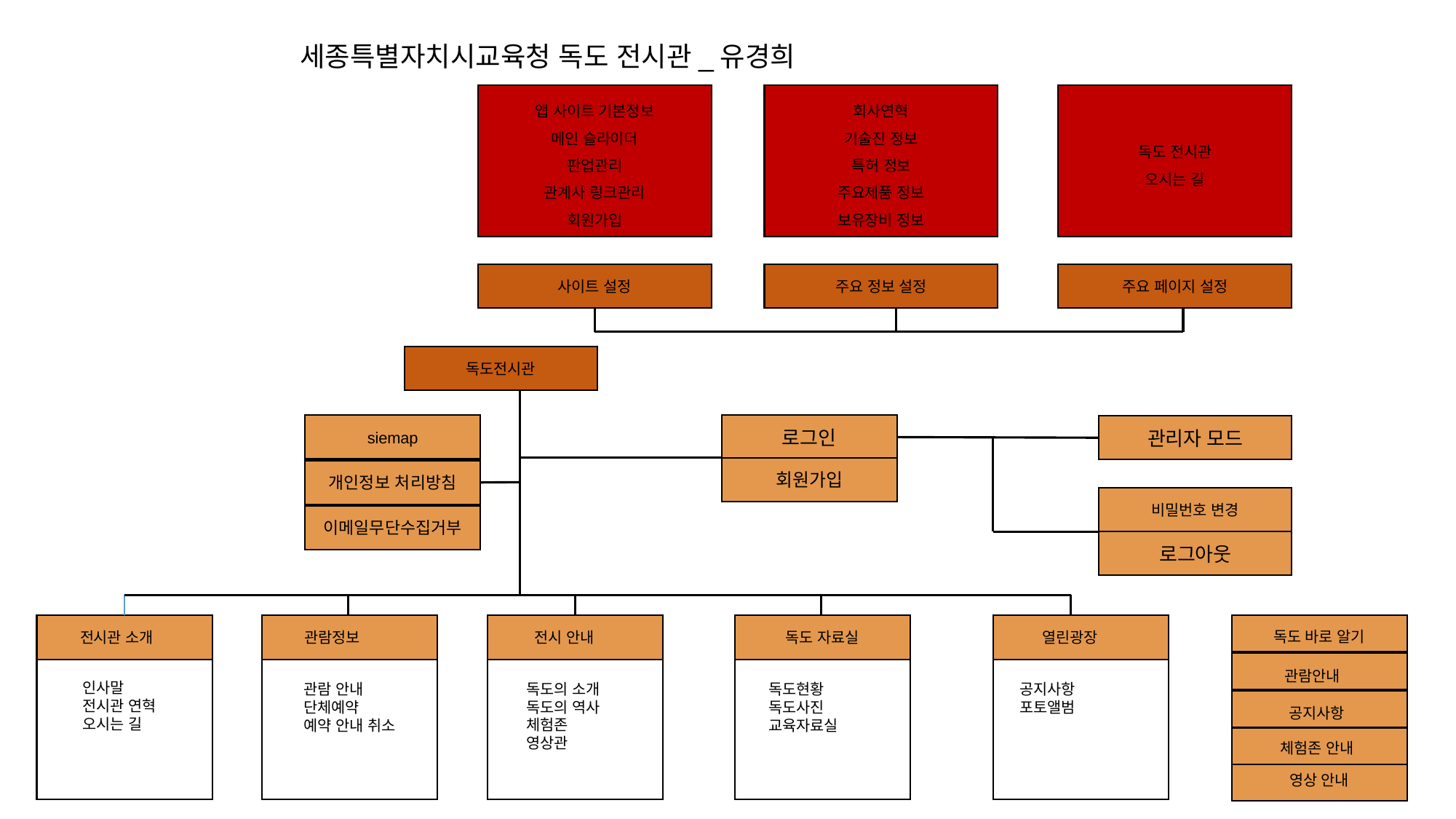

세종특별자치시교육청 독도 전시관_유경희
앱 사이트 기본정보
메인 슬라이더
판업관리
관계사 링크관리
회원가입
회사연혁
기술진 정보
특허 정보
주요제품 정보
보유장비 정보
독도 전시관
오시는 길
사이트 설정
주요 정보 설정
주요 페이지 설정
독도전시관
siemap
로그인
관리자 모드

회원가입
개인정보 처리방침
비밀번호 변경

이메일무단수집거부
로그아웃

독도 바로 알기
전시관 소개
관람정보
전시 안내
독도 자료실
열린광장

관람안내
인사말
전시관 연혁
오시는 길
관람 안내
단체예약
예약 안내 취소
독도의 소개
독도의 역사
체험존
영상관
독도현황
독도사진
교육자료실
공지사항
포토앨범

공지사항

체험존 안내

영상 안내